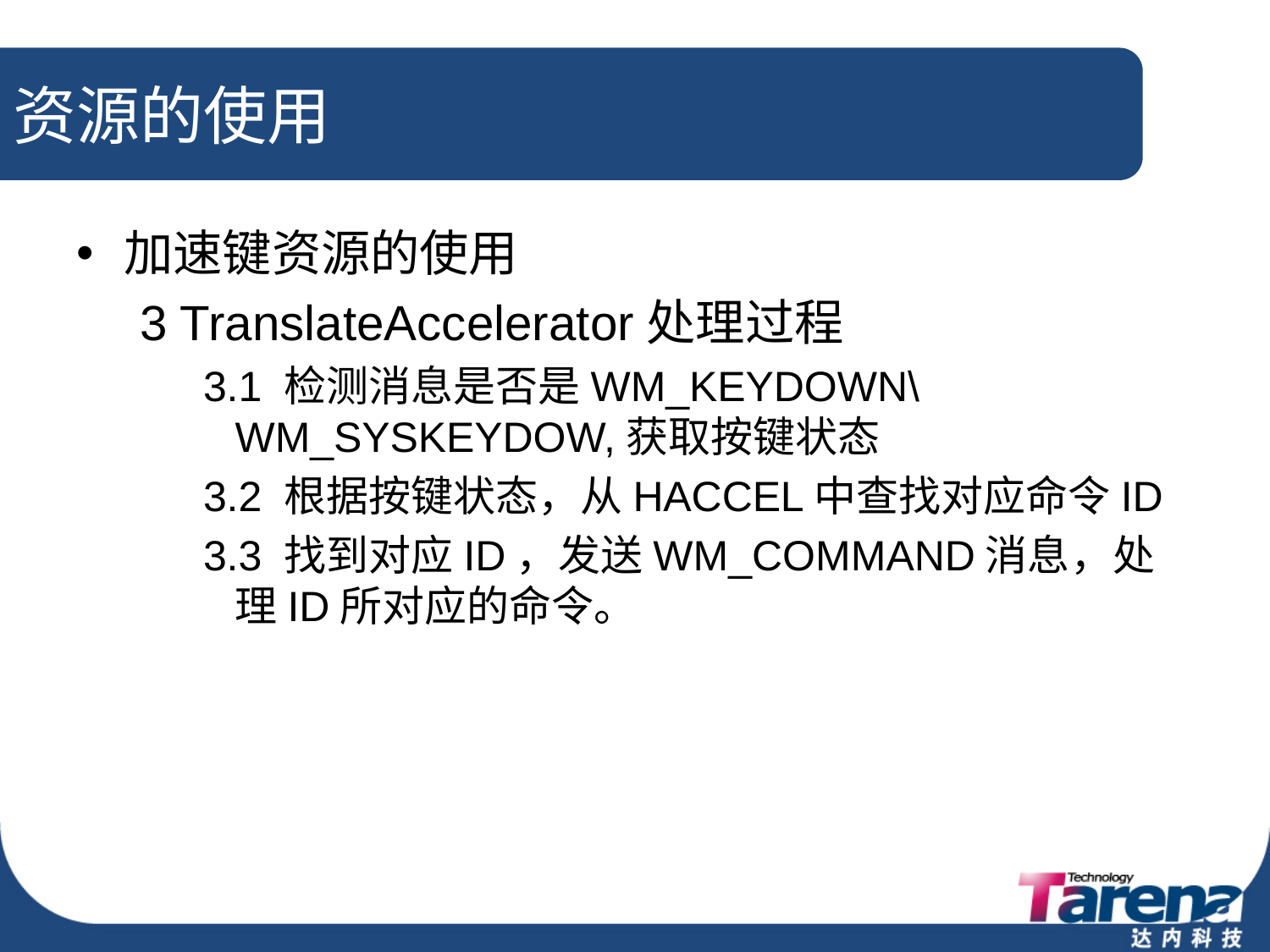

# 资源的使用
加速键资源的使用
3 TranslateAccelerator处理过程
3.1 检测消息是否是WM_KEYDOWN\WM_SYSKEYDOW,获取按键状态
3.2 根据按键状态，从HACCEL中查找对应命令ID
3.3 找到对应ID，发送WM_COMMAND消息，处理ID所对应的命令。